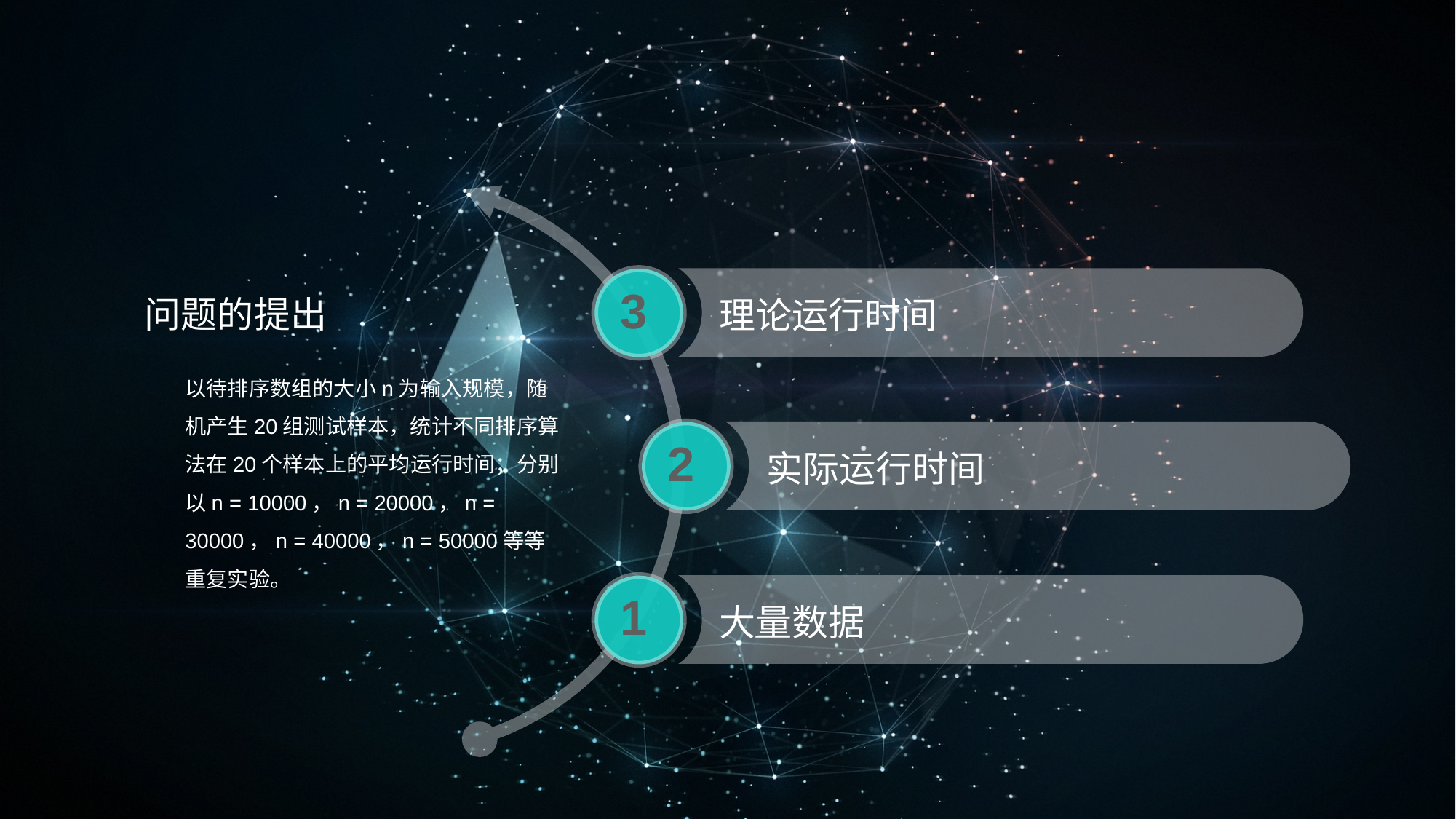

3
问题的提出
理论运行时间
以待排序数组的大小n为输入规模，随机产生20组测试样本，统计不同排序算法在20个样本上的平均运行时间；分别以n = 10000，n = 20000，n = 30000，n = 40000，n = 50000等等重复实验。

2
实际运行时间

1
大量数据